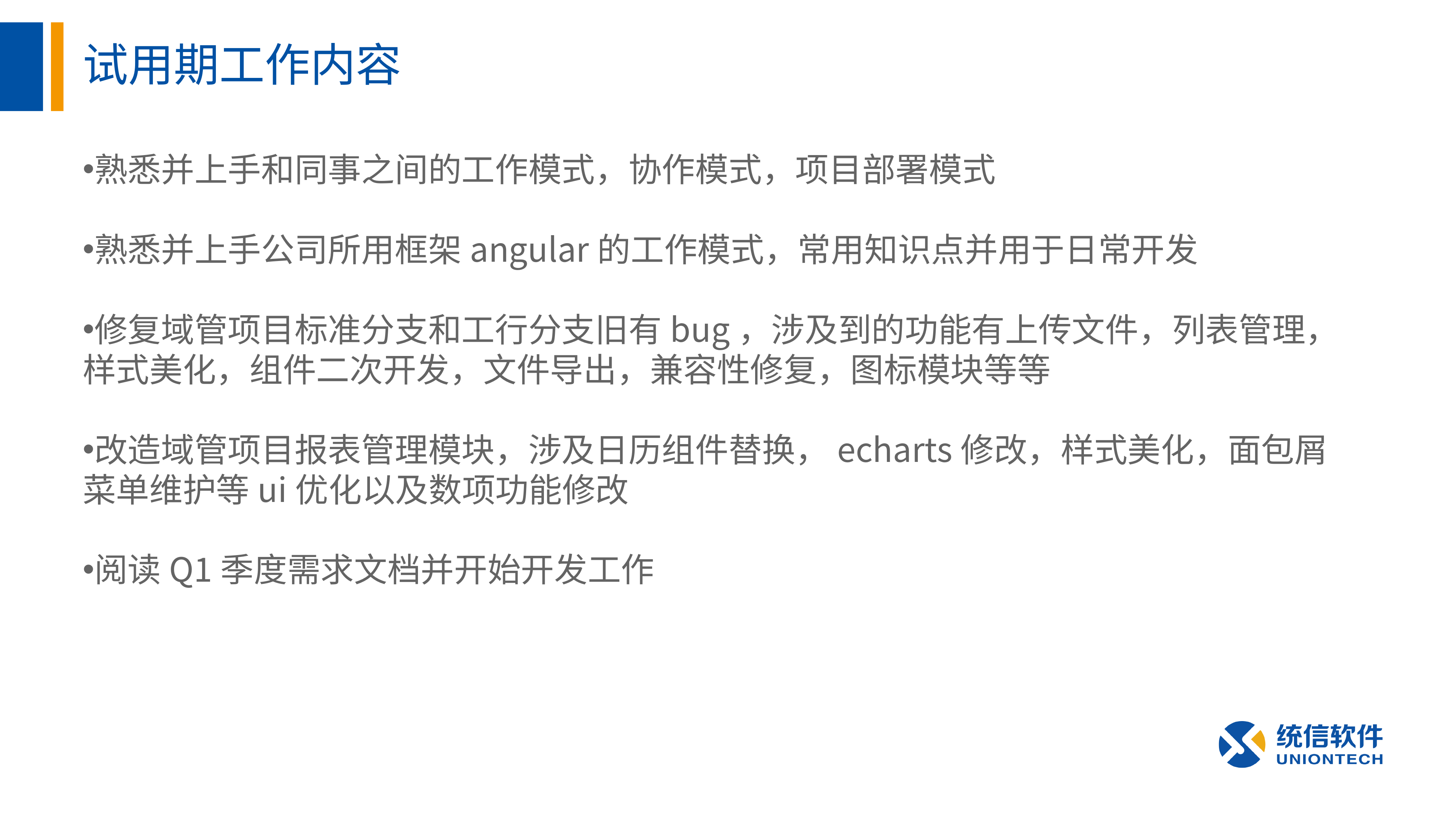

# 试用期工作内容
熟悉并上手和同事之间的工作模式，协作模式，项目部署模式
熟悉并上手公司所用框架angular的工作模式，常用知识点并用于日常开发
修复域管项目标准分支和工行分支旧有bug，涉及到的功能有上传文件，列表管理，样式美化，组件二次开发，文件导出，兼容性修复，图标模块等等
改造域管项目报表管理模块，涉及日历组件替换，echarts修改，样式美化，面包屑菜单维护等ui优化以及数项功能修改
阅读Q1季度需求文档并开始开发工作